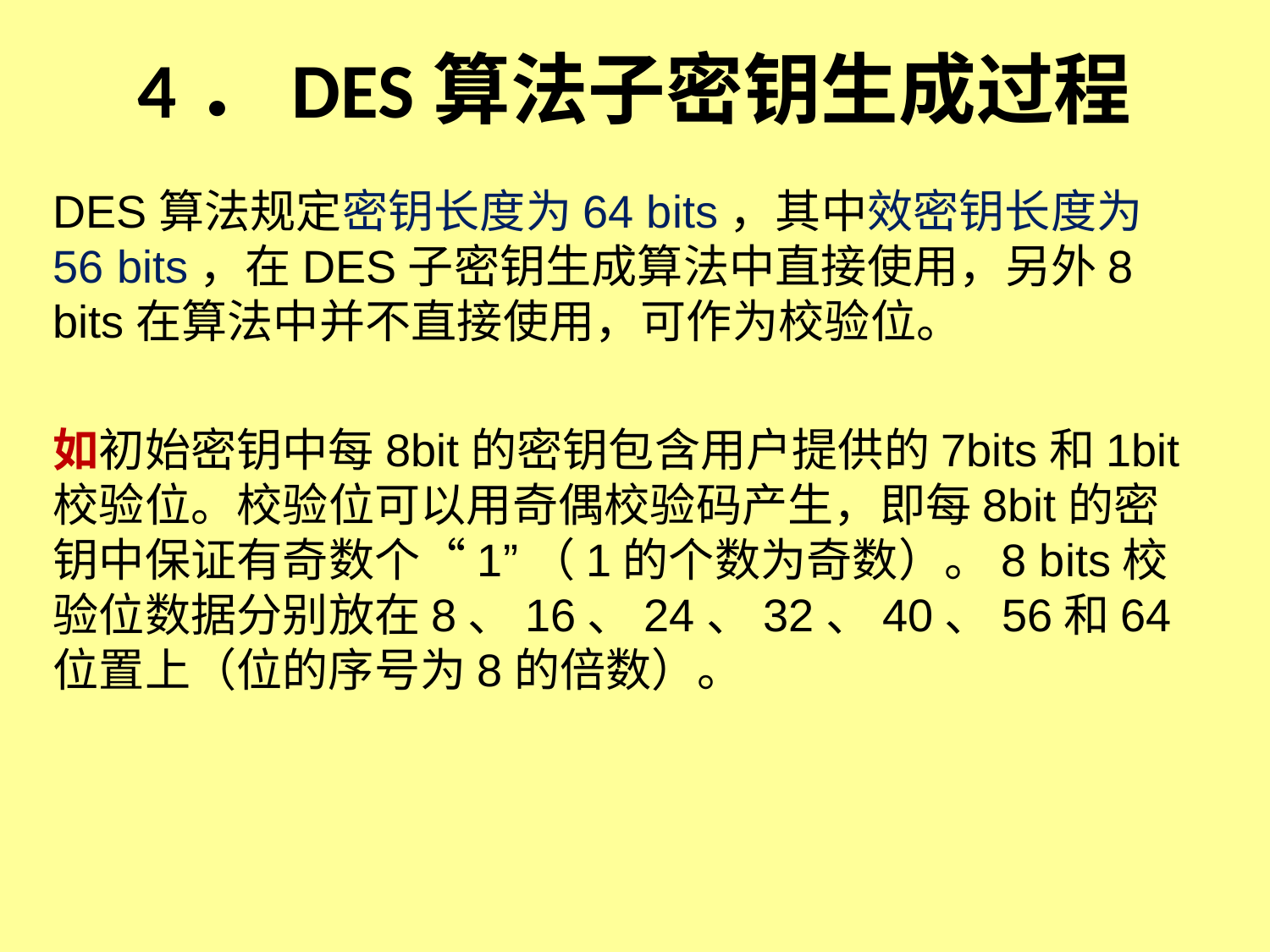

# 4．DES算法子密钥生成过程
DES算法规定密钥长度为64 bits，其中效密钥长度为56 bits，在DES子密钥生成算法中直接使用，另外8 bits在算法中并不直接使用，可作为校验位。

如初始密钥中每8bit的密钥包含用户提供的7bits和1bit校验位。校验位可以用奇偶校验码产生，即每8bit的密钥中保证有奇数个“1”（1的个数为奇数）。8 bits校验位数据分别放在8、16、24、32、40、56和64位置上（位的序号为8的倍数）。